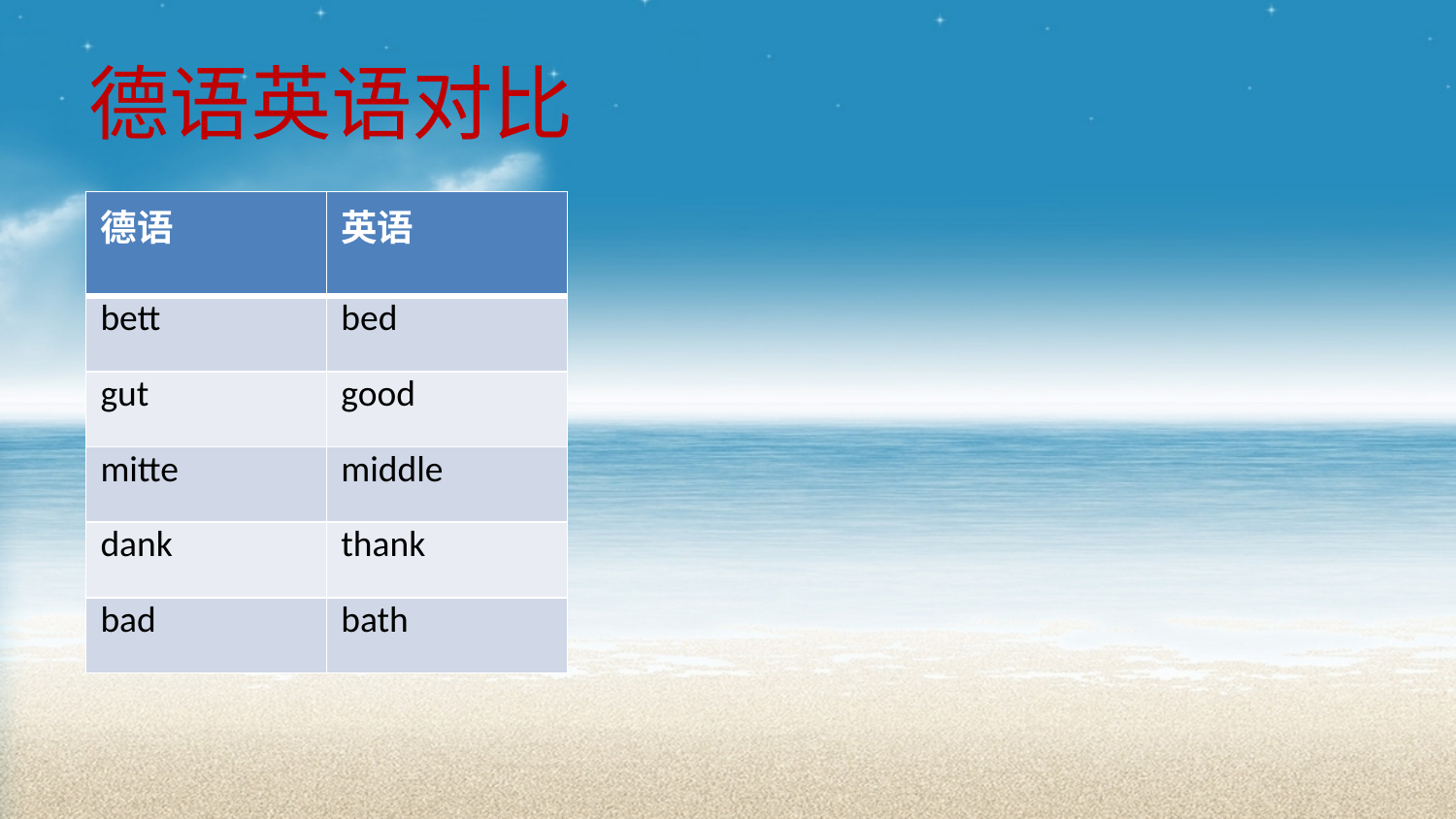

# 德语英语对比

| 德语 | 英语 |
| --- | --- |
| bett | bed |
| gut | good |
| mitte | middle |
| dank | thank |
| bad | bath |